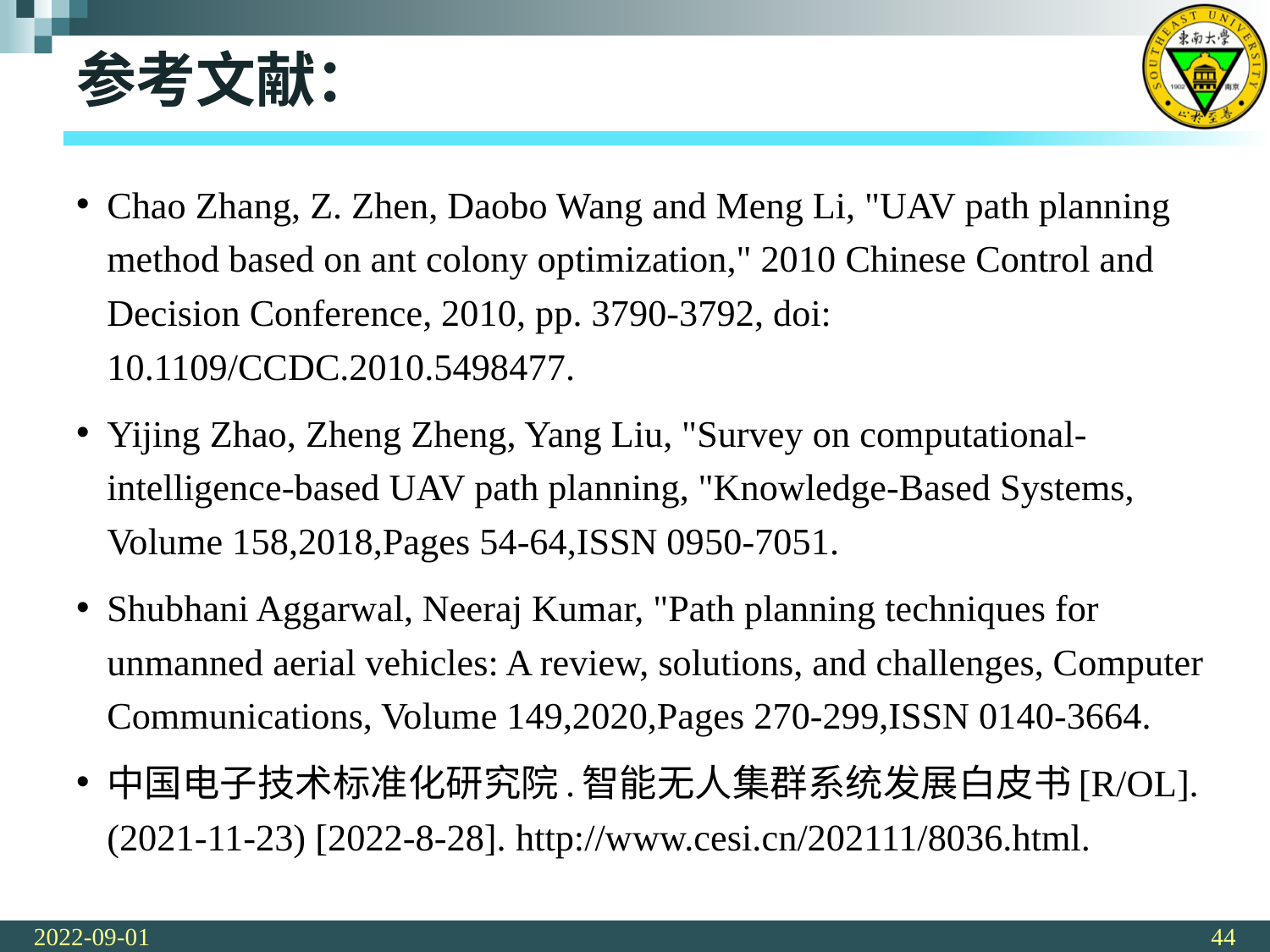

# 参考文献：
Chao Zhang, Z. Zhen, Daobo Wang and Meng Li, "UAV path planning method based on ant colony optimization," 2010 Chinese Control and Decision Conference, 2010, pp. 3790-3792, doi: 10.1109/CCDC.2010.5498477.
Yijing Zhao, Zheng Zheng, Yang Liu, "Survey on computational-intelligence-based UAV path planning, "Knowledge-Based Systems, Volume 158,2018,Pages 54-64,ISSN 0950-7051.
Shubhani Aggarwal, Neeraj Kumar, "Path planning techniques for unmanned aerial vehicles: A review, solutions, and challenges, Computer Communications, Volume 149,2020,Pages 270-299,ISSN 0140-3664.
中国电子技术标准化研究院.智能无人集群系统发展白皮书[R/OL]. (2021-11-23) [2022-8-28]. http://www.cesi.cn/202111/8036.html.

2022-09-01
44